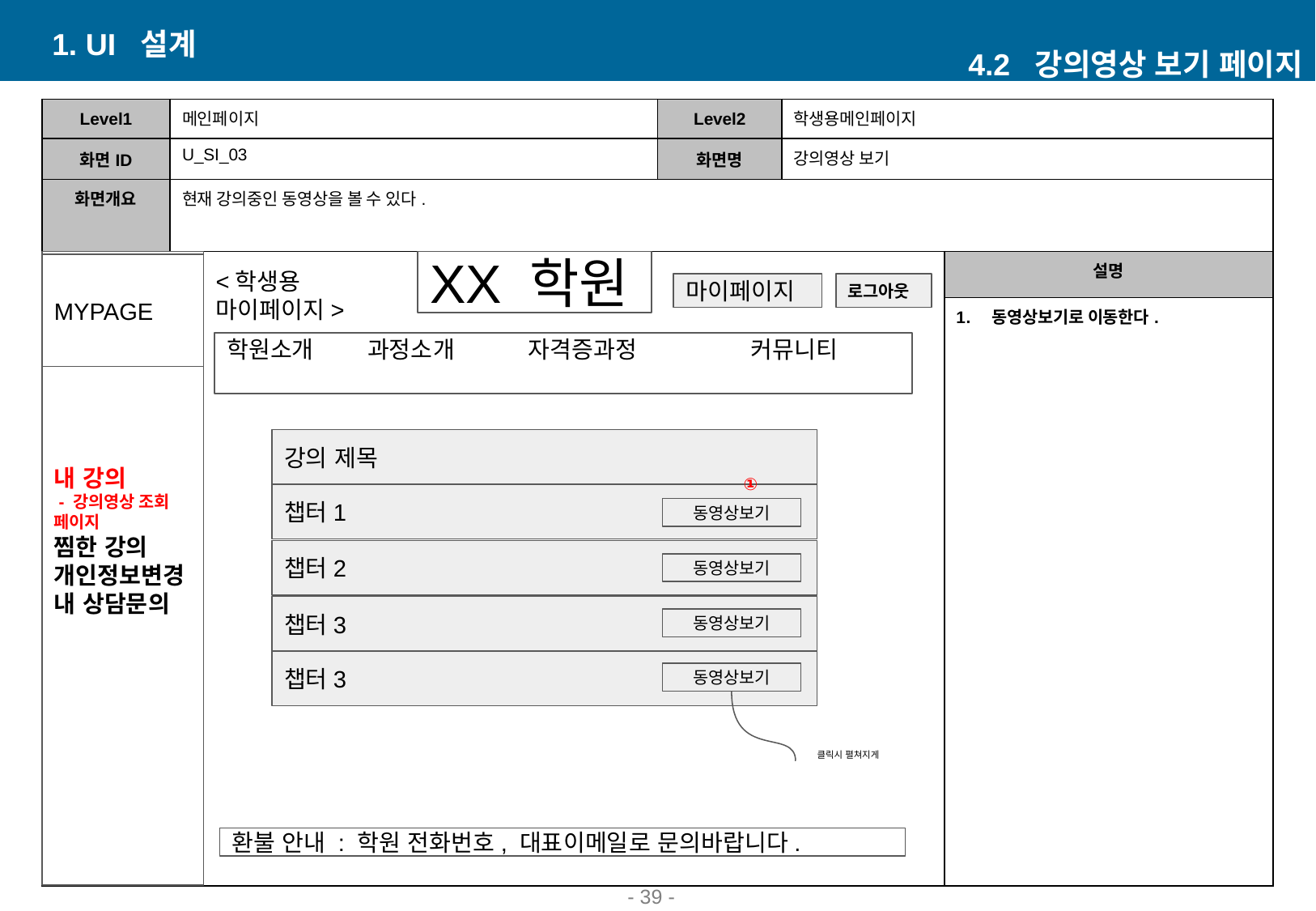

1. UI  설계
4.2  강의영상 보기 페이지
| Level1 | 메인페이지 | Level2 | 학생용메인페이지 |  |
| --- | --- | --- | --- | --- |
| 화면ID | U\_SI\_03 | 화면명 | 강의영상 보기 |  |
| 화면개요 | 현재 강의중인 동영상을 볼 수 있다. |  |  |  |
|  |  |  |  | 설명 |
|  |  |  |  | 동영상보기로 이동한다. |
XX 학원

내 강의
 - 강의영상 조회 페이지
찜한 강의
개인정보변경
내 상담문의

MYPAGE
<학생용 마이페이지>
로그아웃
마이페이지
학원소개        과정소개           자격증과정                 커뮤니티

강의 제목
①
①
챕터1
동영상보기
③
챕터2
동영상보기
챕터3
동영상보기
챕터3
동영상보기
클릭시 펼쳐지게
환불 안내 : 학원 전화번호, 대표이메일로 문의바랍니다.
- 39 -